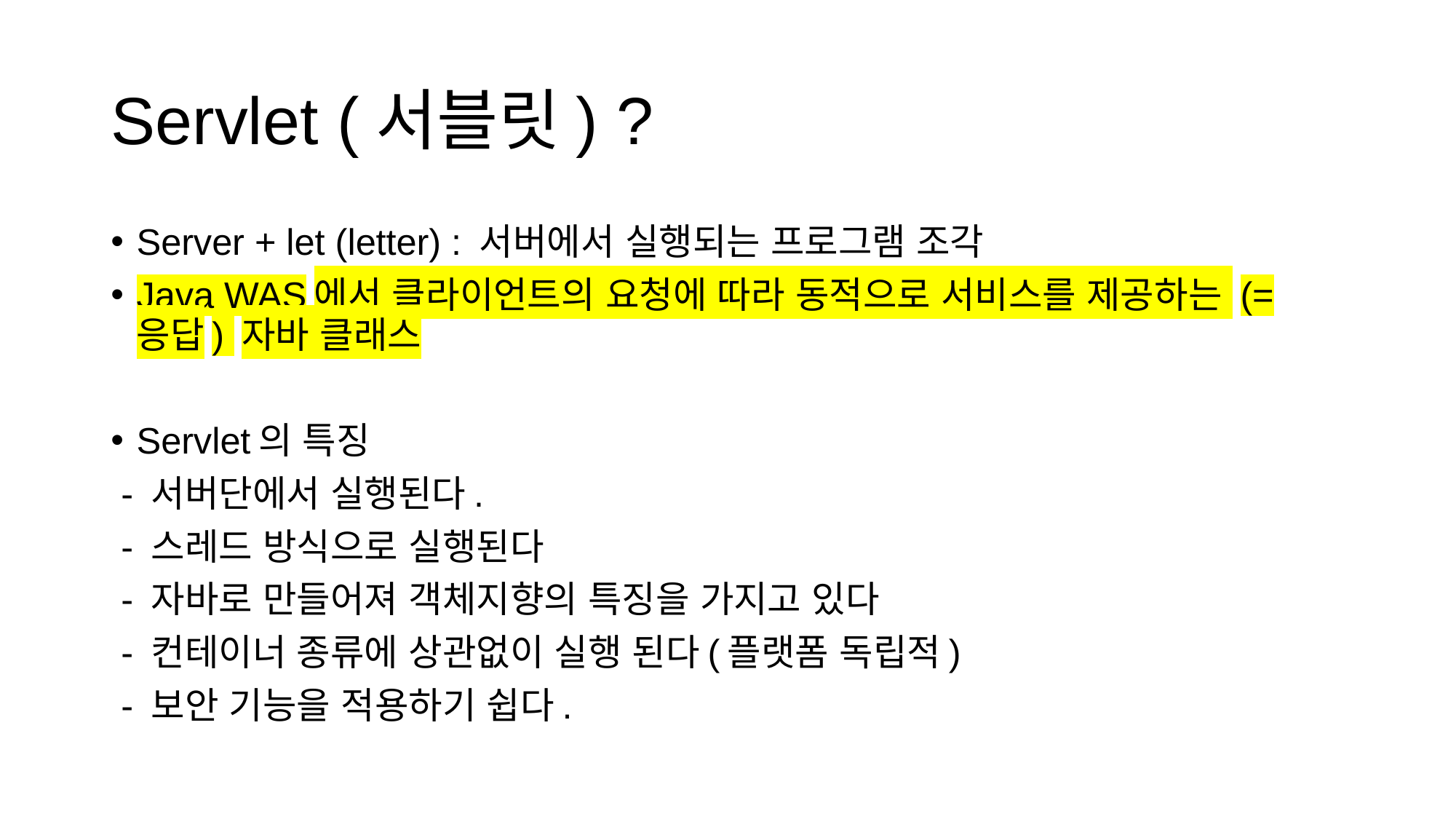

# Servlet (서블릿) ?
Server + let (letter) : 서버에서 실행되는 프로그램 조각
Java WAS에서 클라이언트의 요청에 따라 동적으로 서비스를 제공하는 (= 응답) 자바 클래스

Servlet의 특징
 - 서버단에서 실행된다.
 - 스레드 방식으로 실행된다
 - 자바로 만들어져 객체지향의 특징을 가지고 있다
 - 컨테이너 종류에 상관없이 실행 된다(플랫폼 독립적)
 - 보안 기능을 적용하기 쉽다.